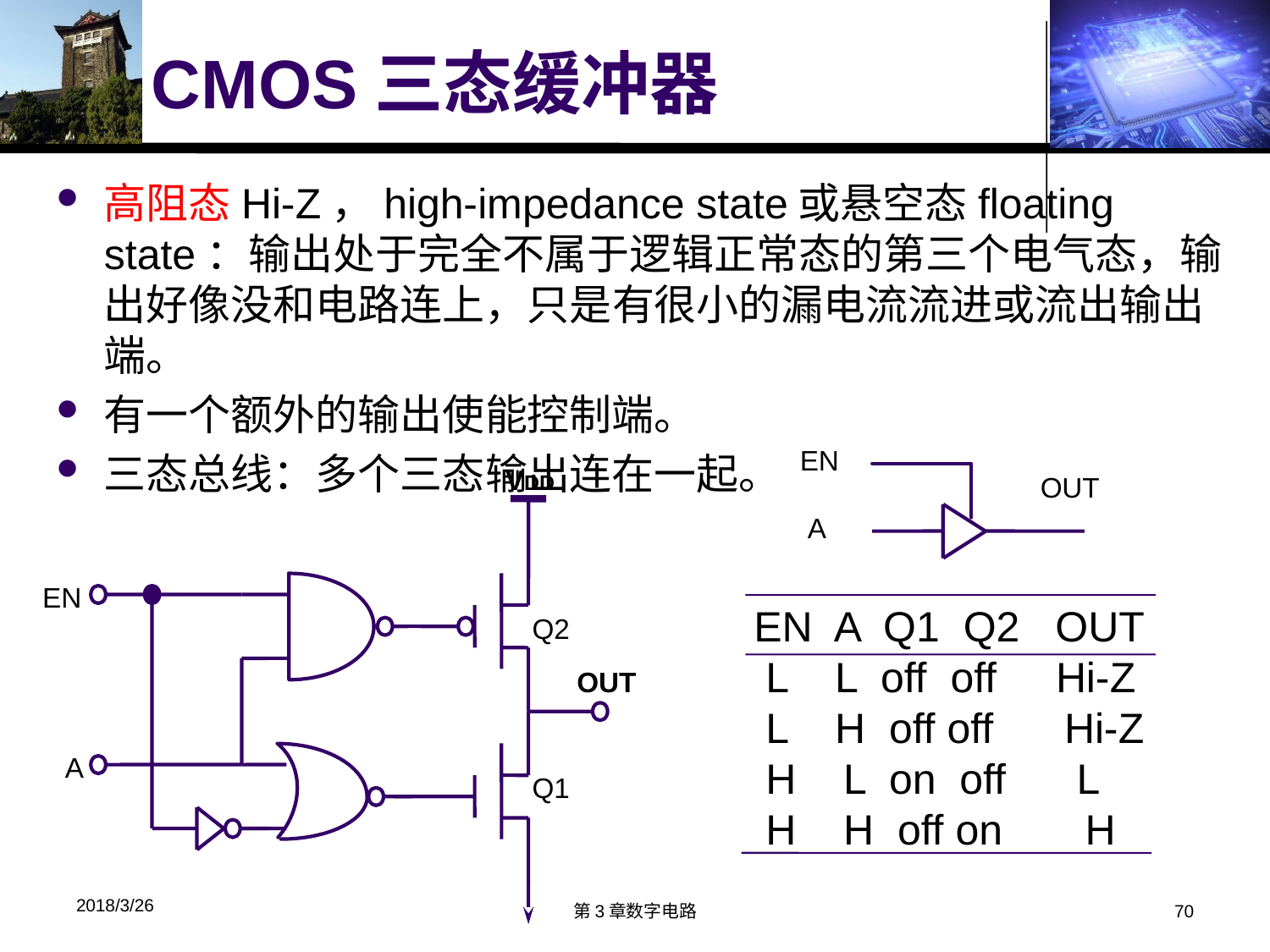

# CMOS三态缓冲器
高阻态Hi-Z，high-impedance state或悬空态floating state：输出处于完全不属于逻辑正常态的第三个电气态，输出好像没和电路连上，只是有很小的漏电流流进或流出输出端。
有一个额外的输出使能控制端。
三态总线：多个三态输出连在一起。

EN

OUT
 A

VDD

EN

Q2

OUT

 A

Q1

EN  A  Q1  Q2   OUT
 L    L  off  off     Hi-Z
 L    H  off off      Hi-Z
 H    L  on  off      L
 H    H  off on       H

2018/3/26
第3章数字电路
70